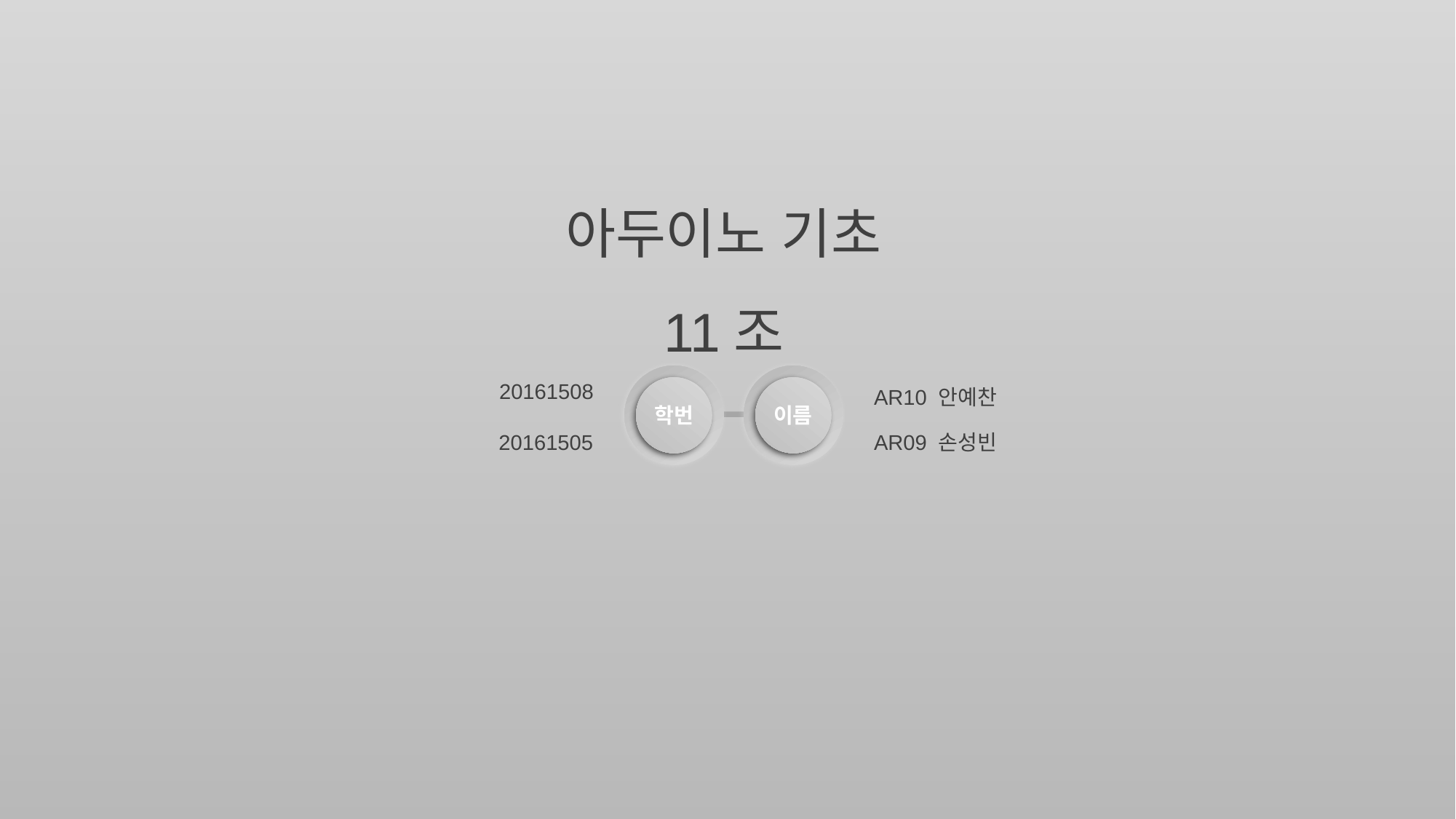

아두이노 기초
11조
20161508
AR10 안예찬

학번
이름

20161505
AR09 손성빈